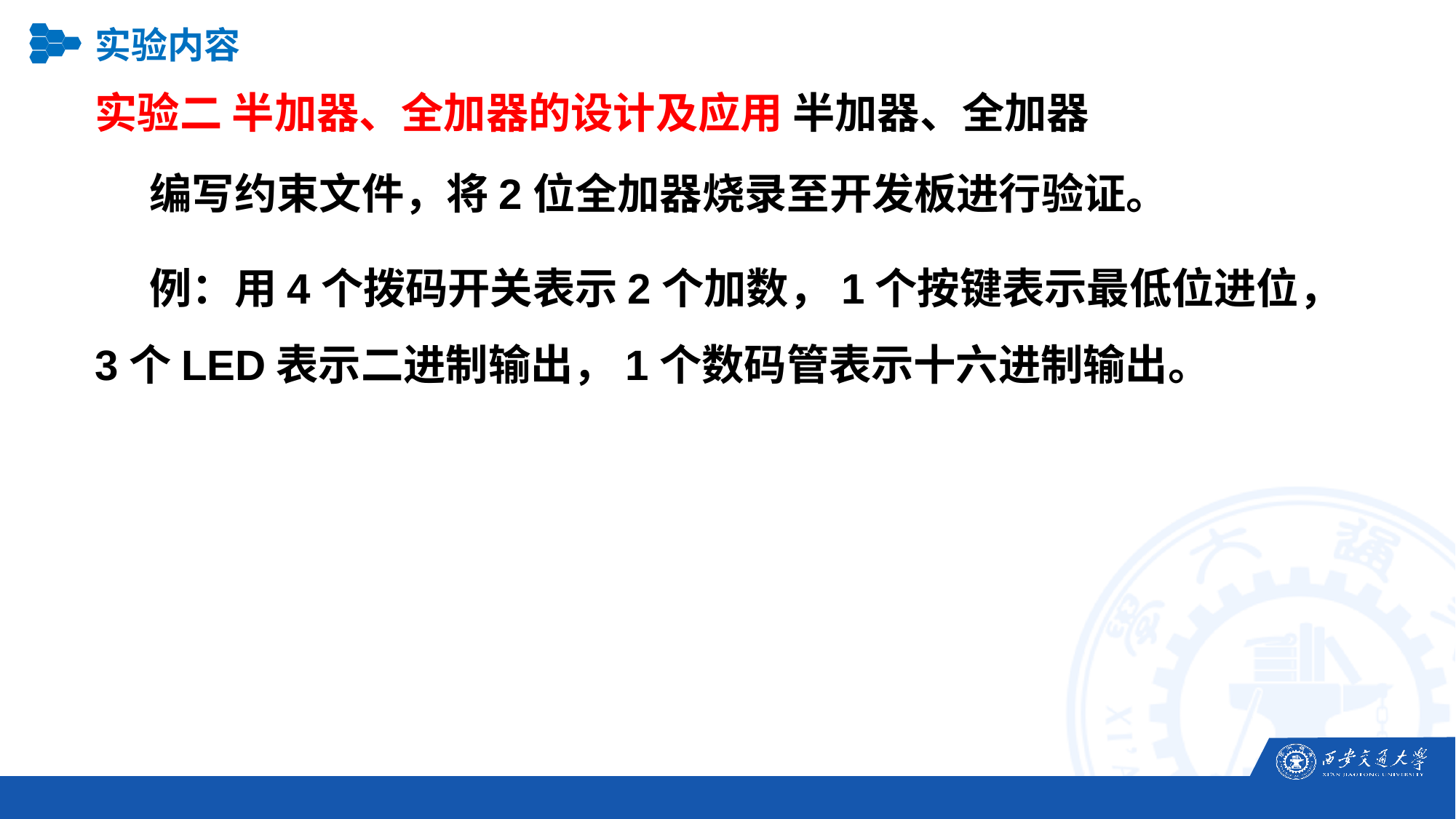

实验内容
实验二 半加器、全加器的设计及应用 半加器、全加器
编写约束文件，将2位全加器烧录至开发板进行验证。
例：用4个拨码开关表示2个加数，1个按键表示最低位进位，3个LED表示二进制输出，1个数码管表示十六进制输出。